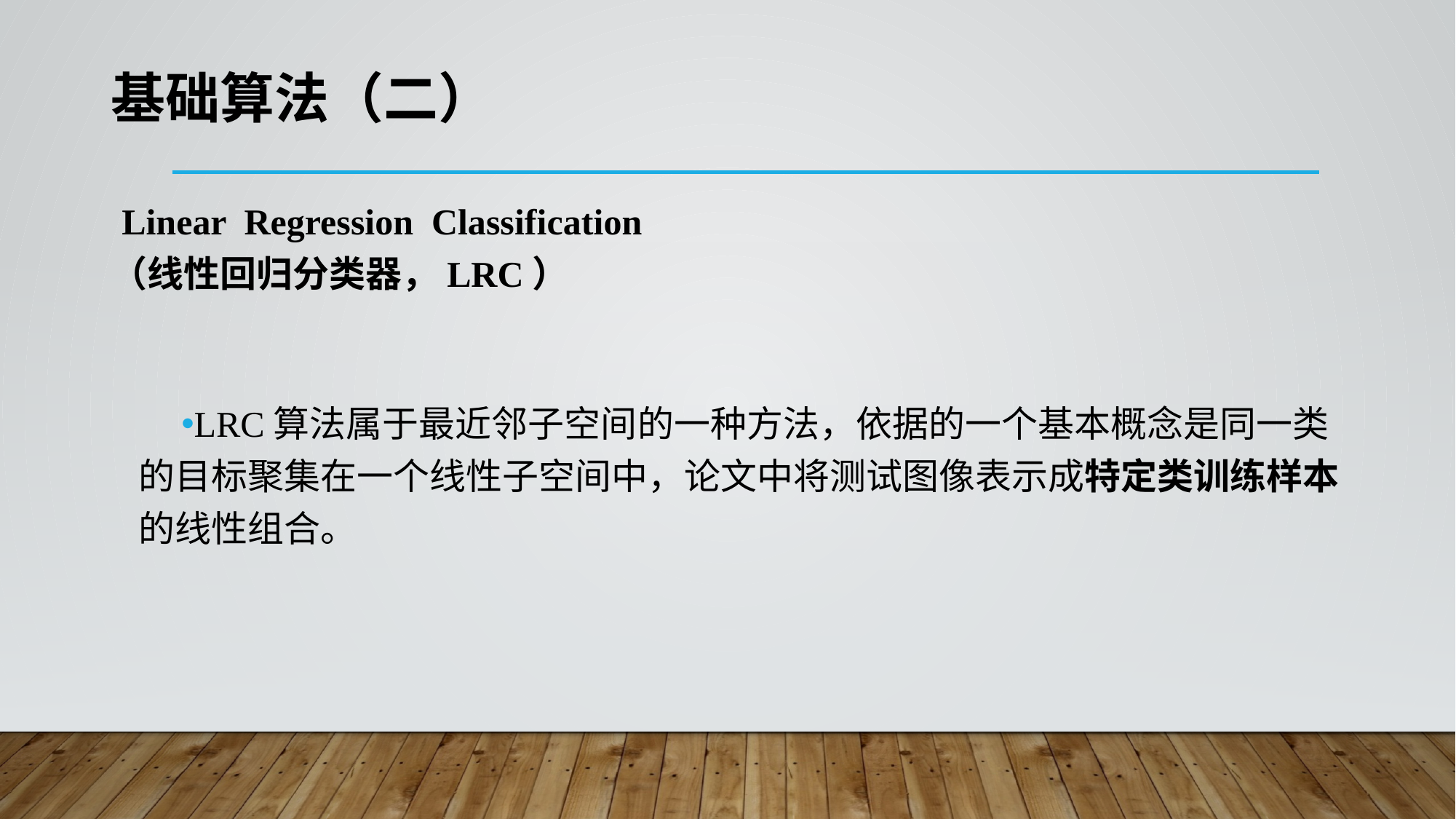

# 基础算法（二）
 Linear  Regression  Classification
（线性回归分类器，LRC）

LRC算法属于最近邻子空间的一种方法，依据的一个基本概念是同一类的目标聚集在一个线性子空间中，论文中将测试图像表示成特定类训练样本的线性组合。